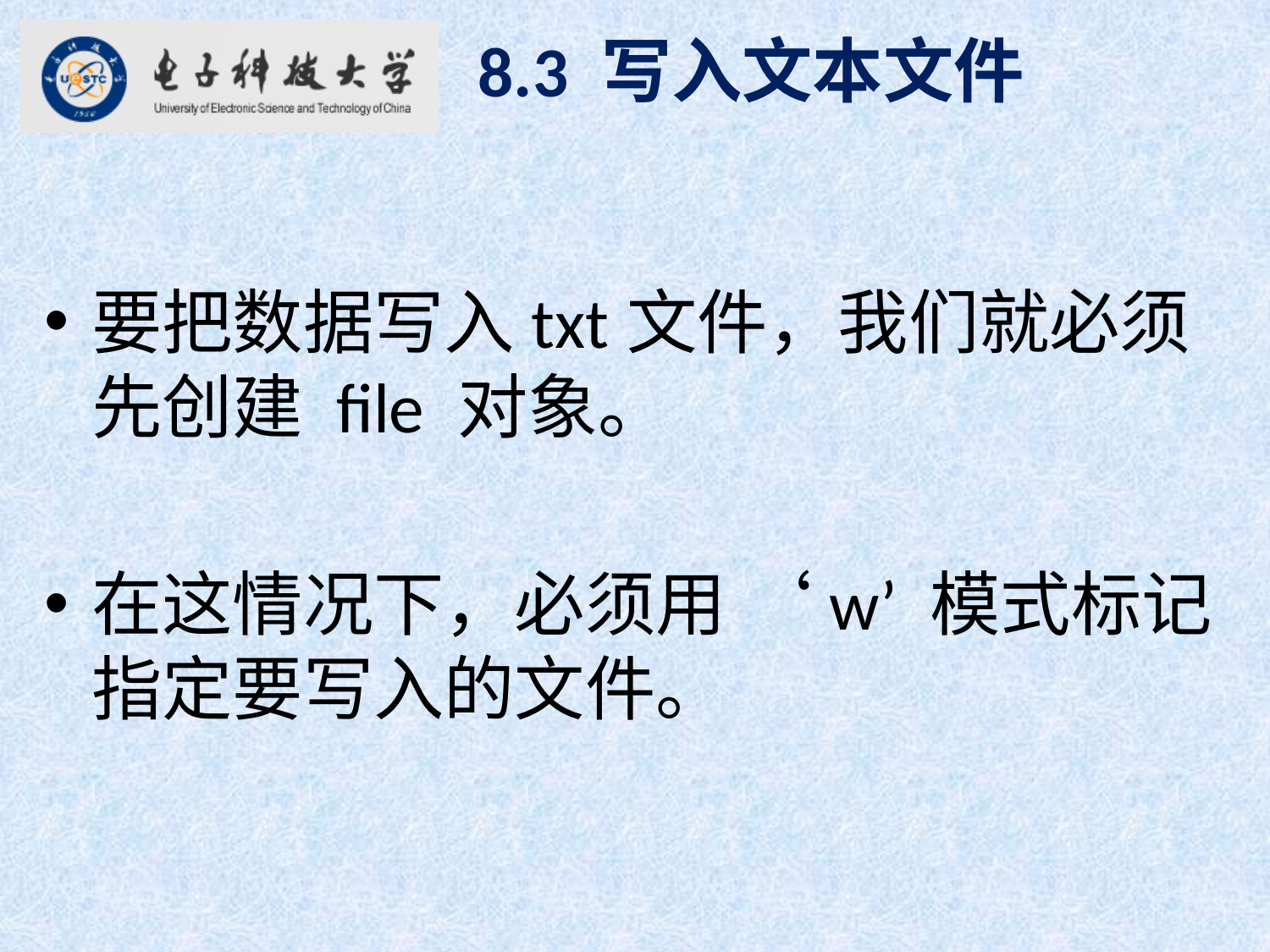

8.3 写入文本文件

要把数据写入txt文件，我们就必须先创建 file 对象。

在这情况下，必须用 ‘w’ 模式标记指定要写入的文件。